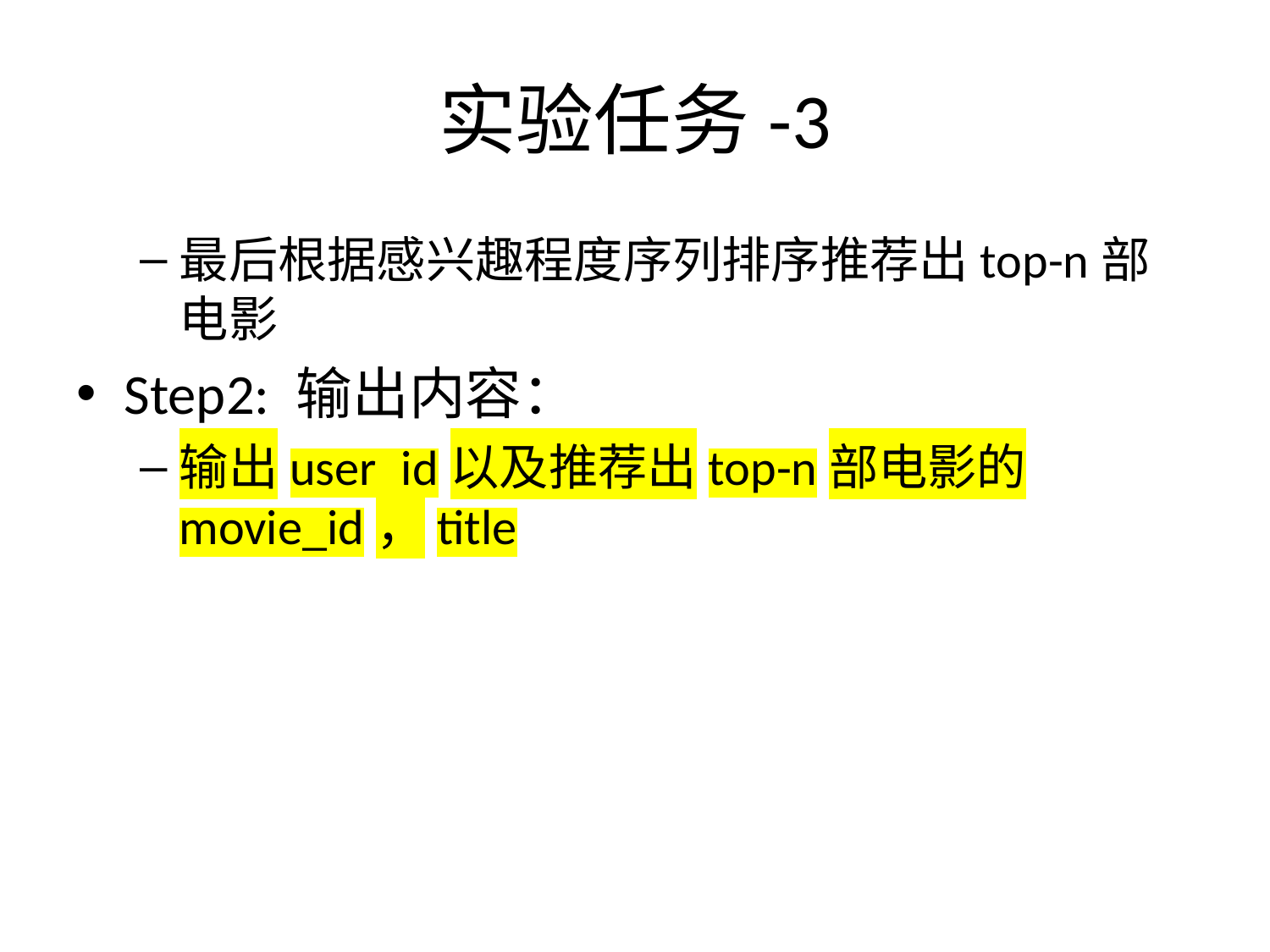

# 实验任务-3
最后根据感兴趣程度序列排序推荐出top-n部电影
Step2: 输出内容：
输出user_id以及推荐出top-n部电影的movie_id，title